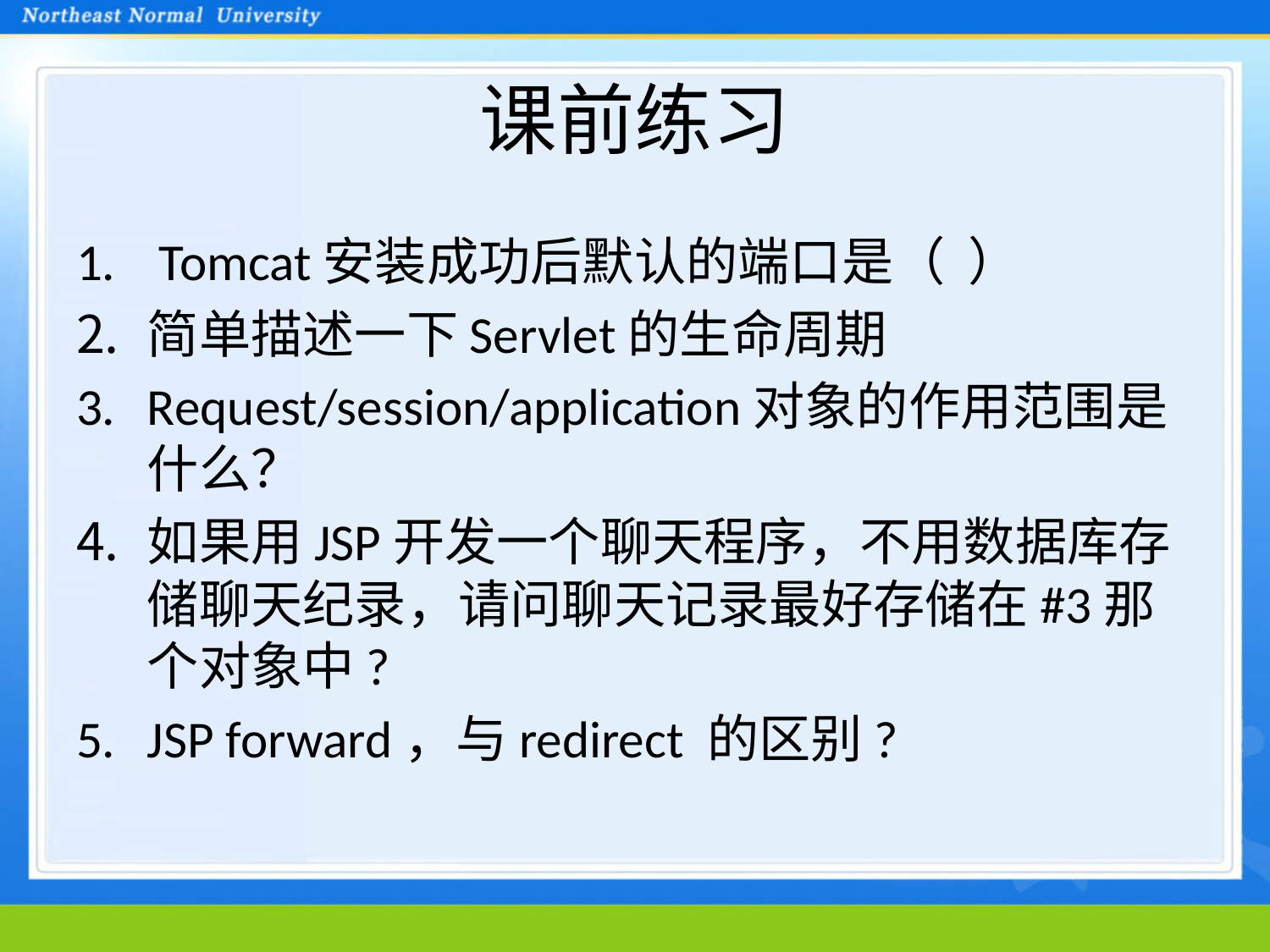

# 课前练习
 Tomcat安装成功后默认的端口是（  ）
简单描述一下Servlet的生命周期
Request/session/application对象的作用范围是什么？
如果用JSP开发一个聊天程序，不用数据库存储聊天纪录，请问聊天记录最好存储在#3那个对象中?
JSP forward，与redirect 的区别?